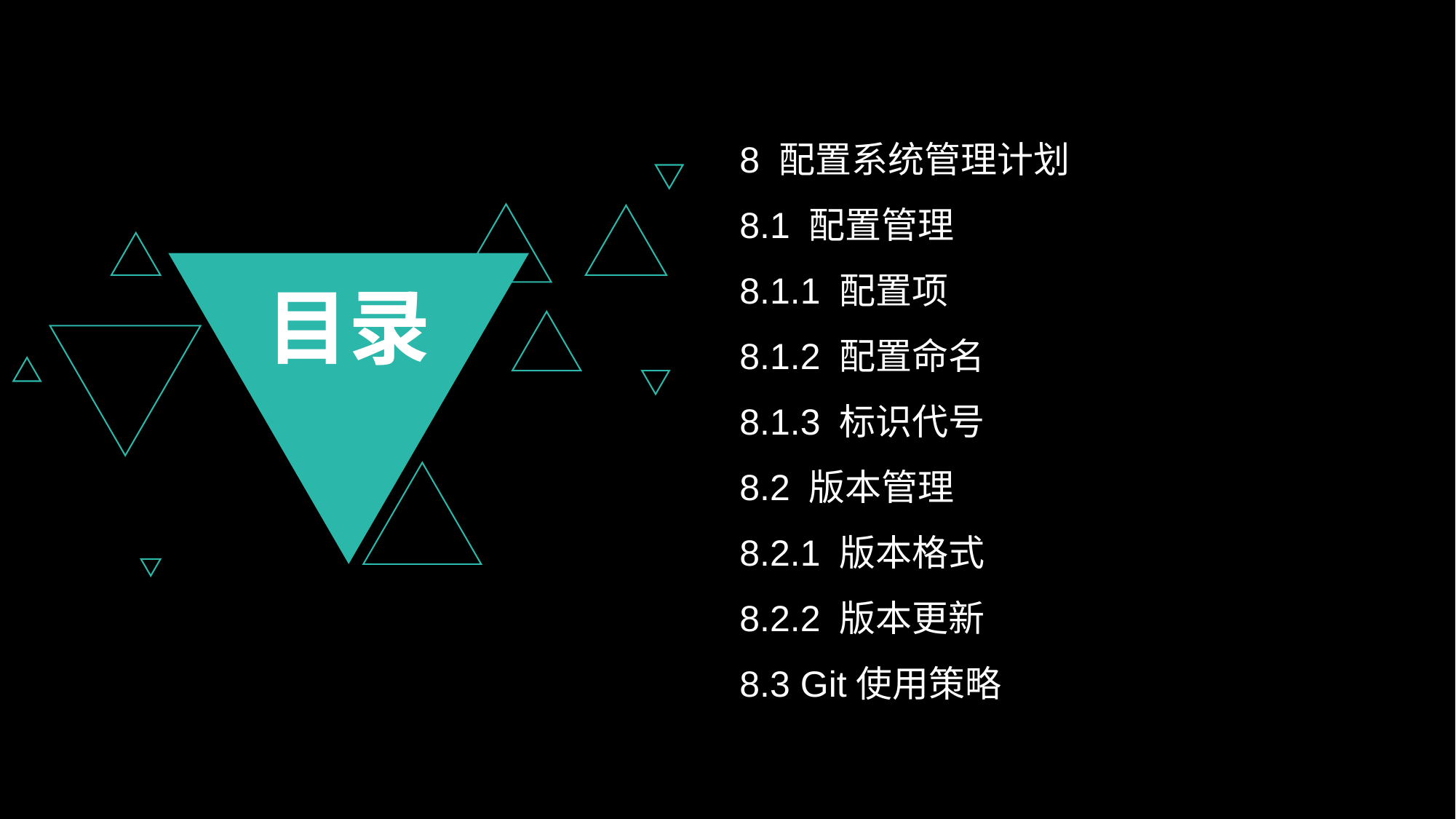

8 配置系统管理计划
8.1 配置管理
8.1.1 配置项
8.1.2 配置命名
8.1.3 标识代号
8.2 版本管理
8.2.1 版本格式
8.2.2 版本更新
8.3 Git使用策略

目录